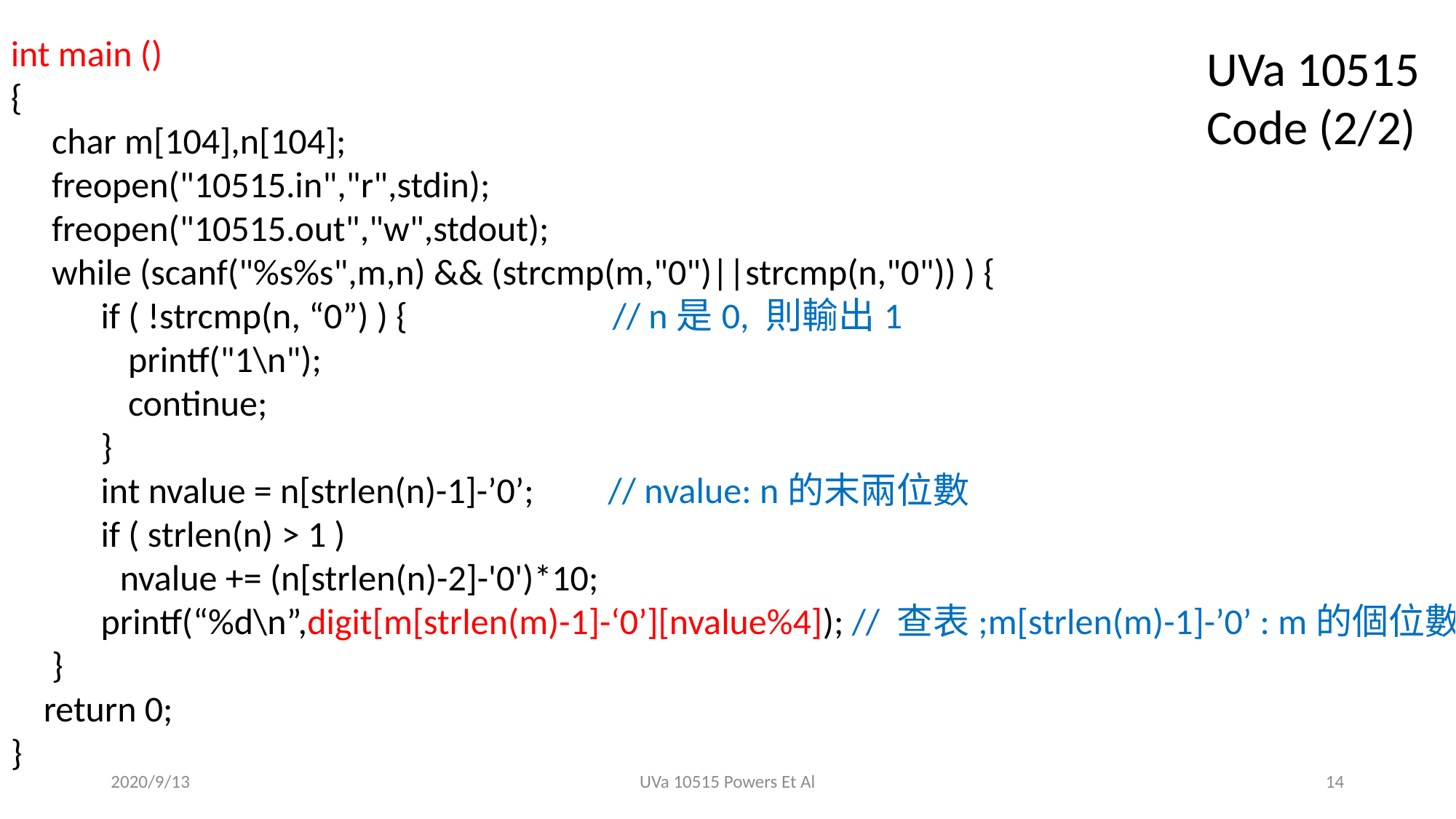

int main ()
{
     char m[104],n[104];
     freopen("10515.in","r",stdin);
     freopen("10515.out","w",stdout);
     while (scanf("%s%s",m,n) && (strcmp(m,"0")||strcmp(n,"0")) ) {
           if ( !strcmp(n, “0”) ) {                         // n是0, 則輸出1
	 printf("1\n");
	 continue;
           }
           int nvalue = n[strlen(n)-1]-’0’;         // nvalue: n的末兩位數
           if ( strlen(n) > 1 )
	nvalue += (n[strlen(n)-2]-'0')*10;
           printf(“%d\n”,digit[m[strlen(m)-1]-‘0’][nvalue%4]); // 查表;m[strlen(m)-1]-’0’ : m的個位數
     }
    return 0;
}
UVa 10515 Code (2/2)
2020/9/13
UVa 10515 Powers Et Al
14